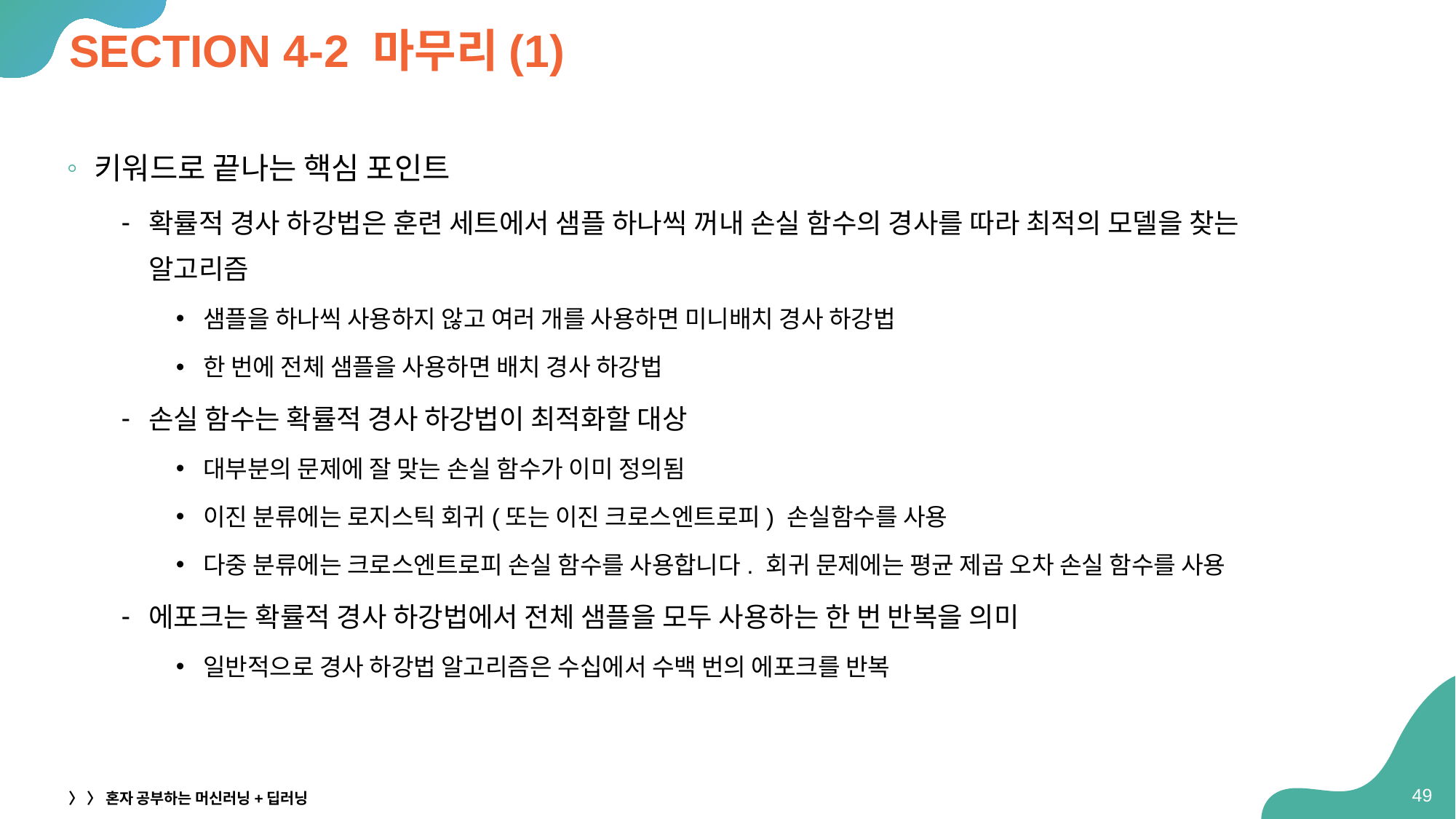

# SECTION 4-2 마무리(1)
키워드로 끝나는 핵심 포인트
확률적 경사 하강법은 훈련 세트에서 샘플 하나씩 꺼내 손실 함수의 경사를 따라 최적의 모델을 찾는
알고리즘
샘플을 하나씩 사용하지 않고 여러 개를 사용하면 미니배치 경사 하강법
한 번에 전체 샘플을 사용하면 배치 경사 하강법
손실 함수는 확률적 경사 하강법이 최적화할 대상
대부분의 문제에 잘 맞는 손실 함수가 이미 정의됨
이진 분류에는 로지스틱 회귀(또는 이진 크로스엔트로피) 손실함수를 사용
다중 분류에는 크로스엔트로피 손실 함수를 사용합니다. 회귀 문제에는 평균 제곱 오차 손실 함수를 사용
에포크는 확률적 경사 하강법에서 전체 샘플을 모두 사용하는 한 번 반복을 의미
일반적으로 경사 하강법 알고리즘은 수십에서 수백 번의 에포크를 반복
49
〉 〉 혼자 공부하는 머신러닝+딥러닝